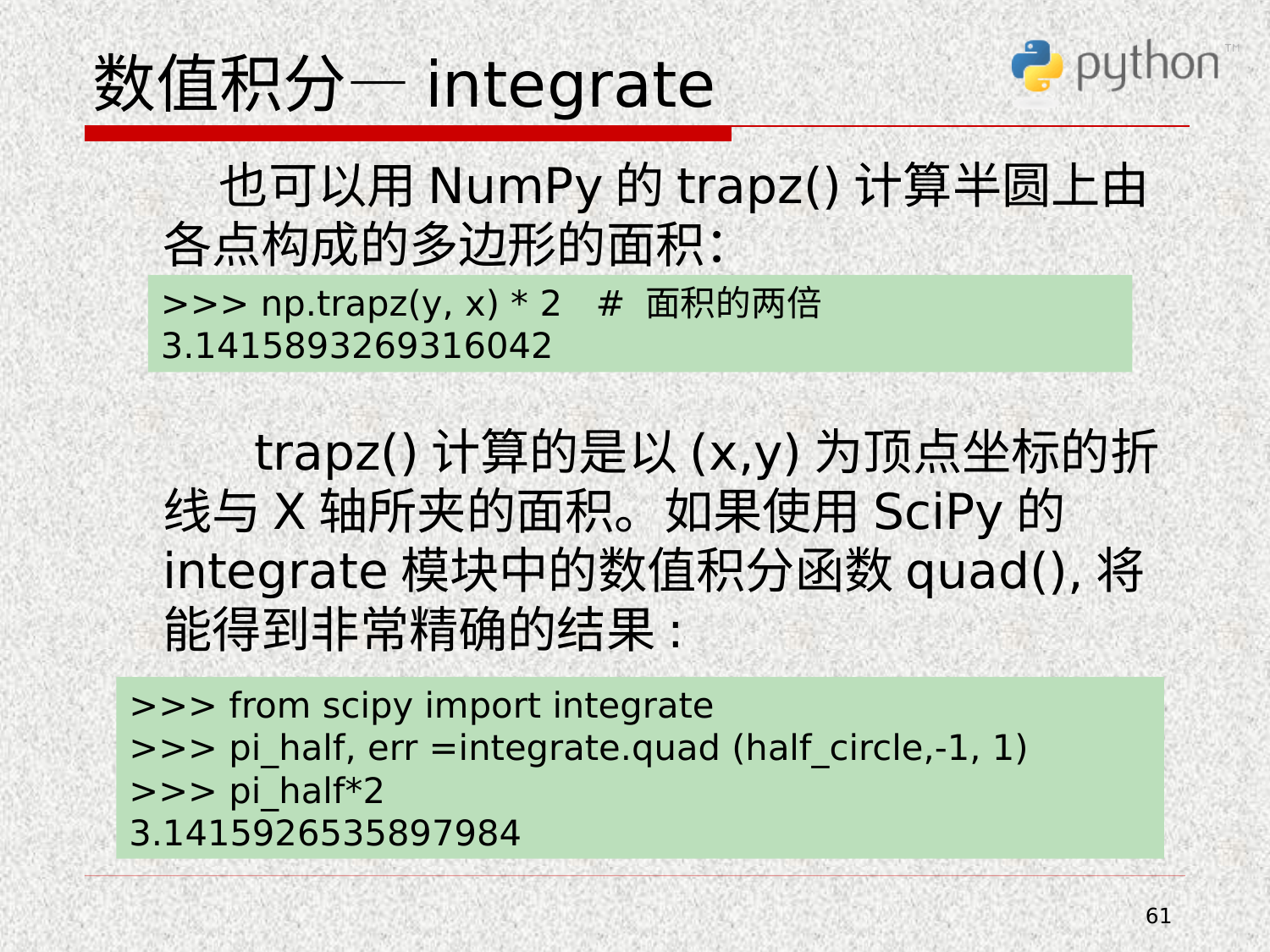

# 数值积分—integrate
          也可以用NumPy的trapz()计算半圆上由各点构成的多边形的面积：

          trapz()计算的是以(x,y)为顶点坐标的折线与X轴所夹的面积。如果使用SciPy的integrate模块中的数值积分函数quad(),将能得到非常精确的结果:

>>> np.trapz(y, x) * 2   # 面积的两倍
3.1415893269316042
>>> from scipy import integrate
>>> pi_half, err =integrate.quad (half_circle,-1, 1)
>>> pi_half*2
3.1415926535897984
61